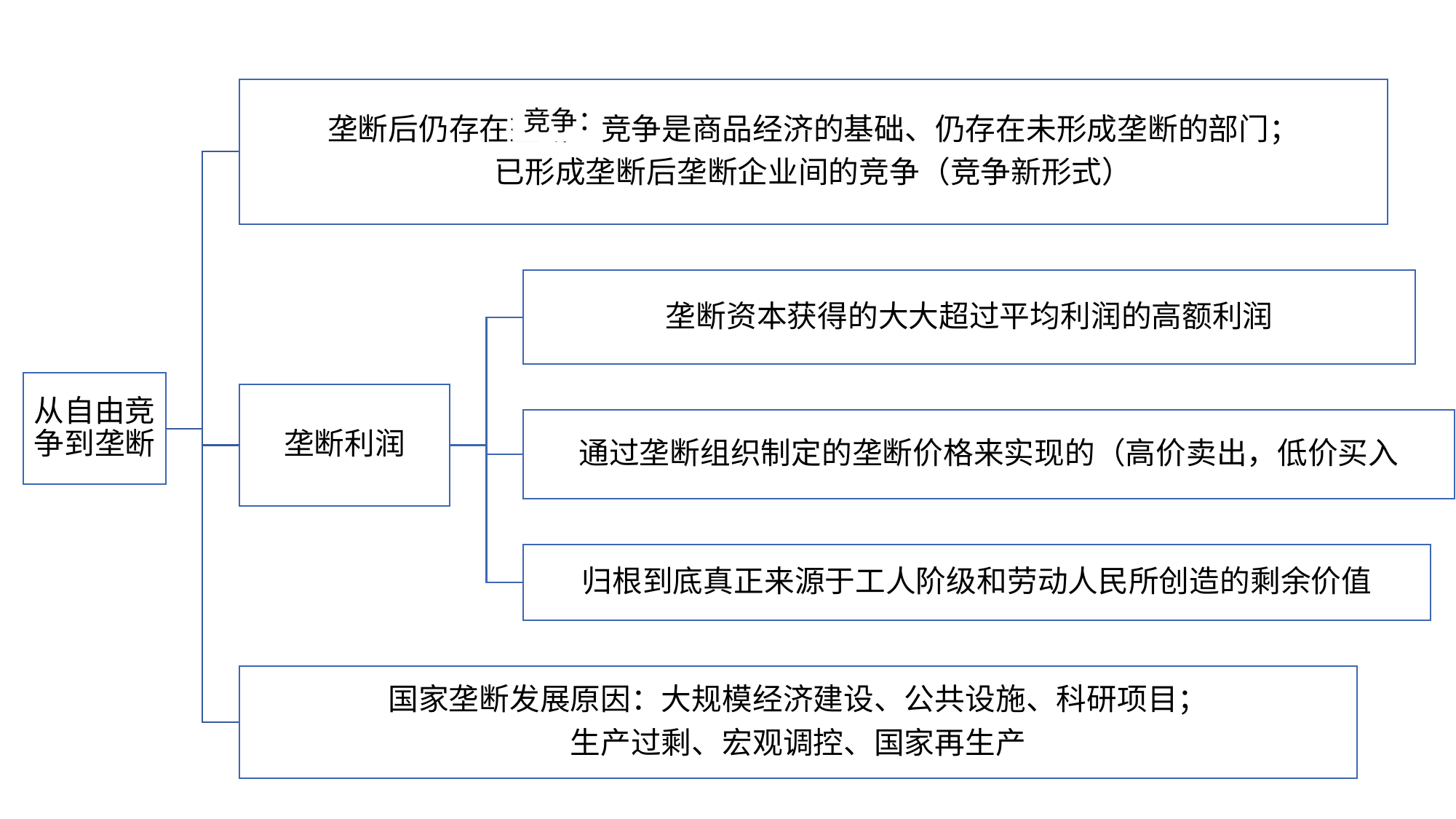

从自由竞争到垄断
垄断后仍存在垄断：竞争是商品经济的基础、仍存在未形成垄断的部门；
已形成垄断后垄断企业间的竞争（竞争新形式）
垄断利润
垄断资本获得的大大超过平均利润的高额利润
通过垄断组织制定的垄断价格来实现的（高价卖出，低价买入
归根到底真正来源于工人阶级和劳动人民所创造的剩余价值
国家垄断发展原因：大规模经济建设、公共设施、科研项目；
生产过剩、宏观调控、国家再生产
竞争：